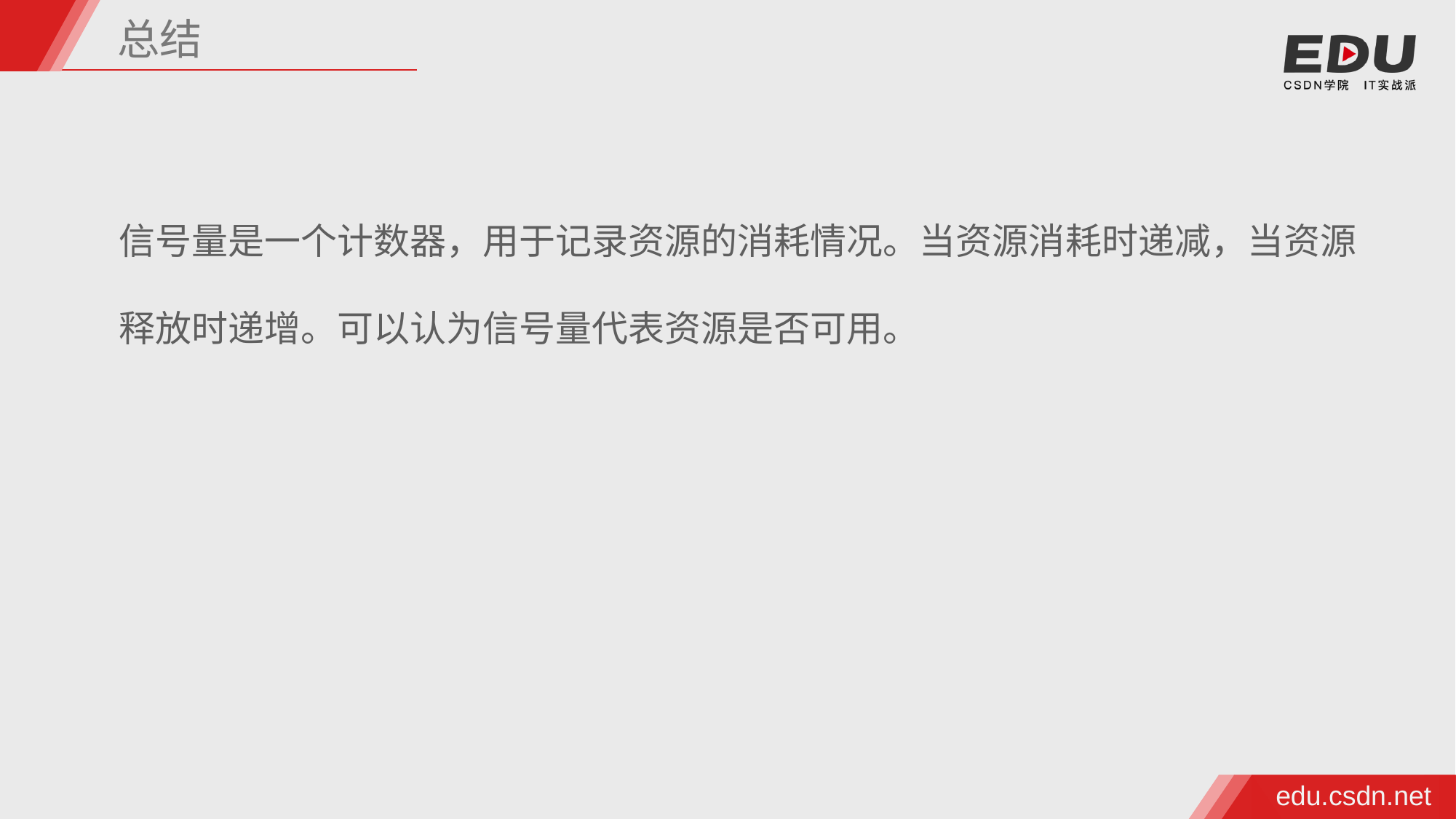

总结
信号量是一个计数器，用于记录资源的消耗情况。当资源消耗时递减，当资源
释放时递增。可以认为信号量代表资源是否可用。
edu.csdn.net